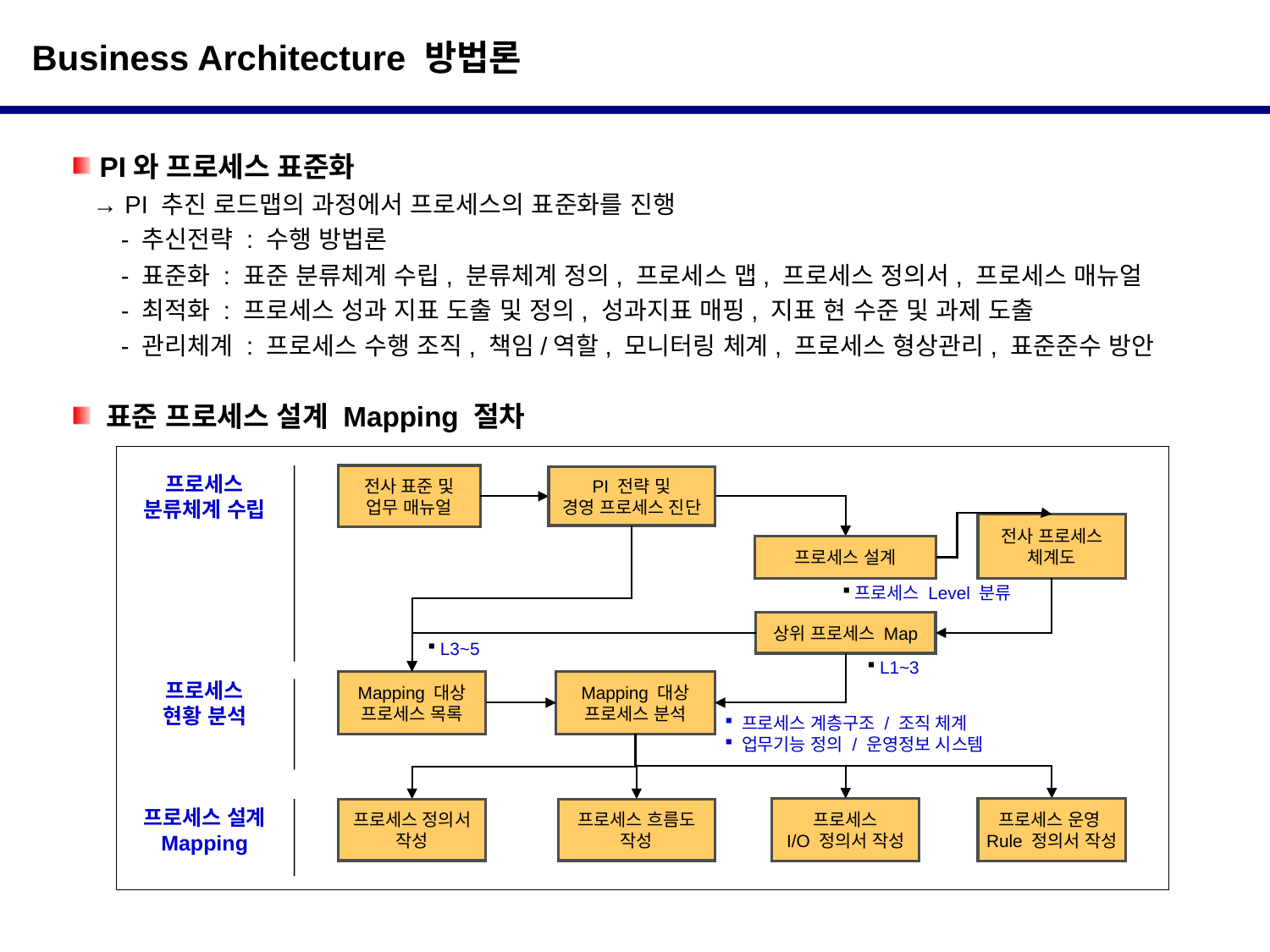

Business Architecture 방법론

 PI와 프로세스 표준화
   → PI 추진 로드맵의 과정에서 프로세스의 표준화를 진행
       - 추신전략 : 수행 방법론
       - 표준화 : 표준 분류체계 수립, 분류체계 정의, 프로세스 맵, 프로세스 정의서, 프로세스 매뉴얼
       - 최적화 : 프로세스 성과 지표 도출 및 정의, 성과지표 매핑, 지표 현 수준 및 과제 도출
       - 관리체계 : 프로세스 수행 조직, 책임/역할, 모니터링 체계, 프로세스 형상관리, 표준준수 방안
 표준 프로세스 설계 Mapping 절차

전사 표준 및
업무 매뉴얼
PI 전략 및
경영 프로세스 진단
프로세스
분류체계 수립
전사 프로세스
체계도
프로세스 설계
프로세스 Level 분류
상위 프로세스 Map
L3~5
L1~3
Mapping 대상
프로세스 목록
Mapping 대상
프로세스 분석
프로세스
현황 분석

 프로세스 계층구조 / 조직 체계
 업무기능 정의 / 운영정보 시스템
프로세스
I/O 정의서 작성
프로세스 운영
Rule 정의서 작성
프로세스 정의서
작성

프로세스 흐름도
작성
프로세스 설계
Mapping